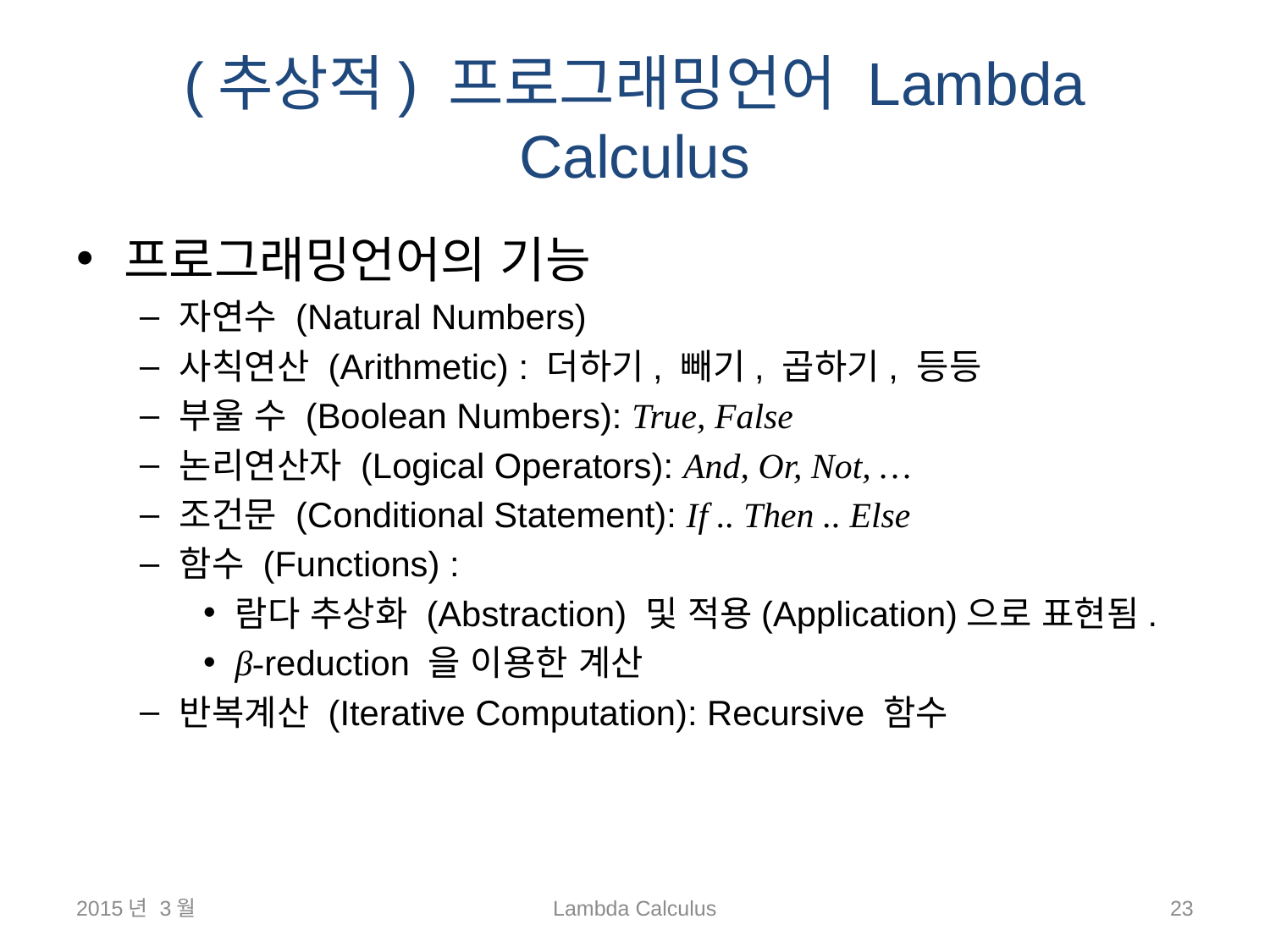

# (추상적) 프로그래밍언어 Lambda Calculus
프로그래밍언어의 기능
자연수 (Natural Numbers)
사칙연산 (Arithmetic) : 더하기, 빼기, 곱하기, 등등
부울 수 (Boolean Numbers): True, False
논리연산자 (Logical Operators): And, Or, Not, …
조건문 (Conditional Statement): If .. Then .. Else
함수 (Functions) :
람다 추상화 (Abstraction) 및 적용(Application)으로 표현됨.
β-reduction 을 이용한 계산
반복계산 (Iterative Computation): Recursive 함수
2015년 3월
Lambda Calculus
23